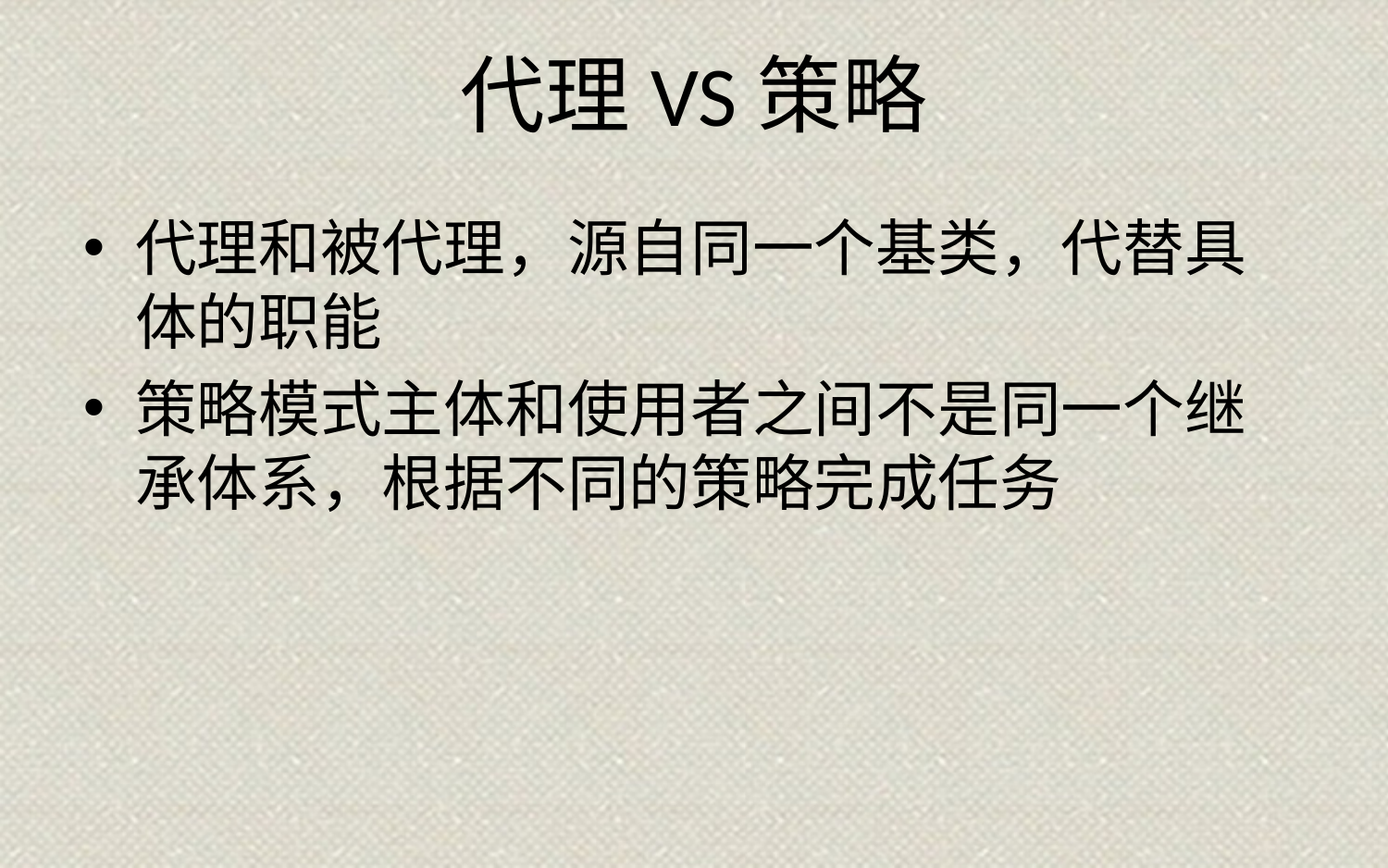

# 代理VS策略
代理和被代理，源自同一个基类，代替具体的职能
策略模式主体和使用者之间不是同一个继承体系，根据不同的策略完成任务